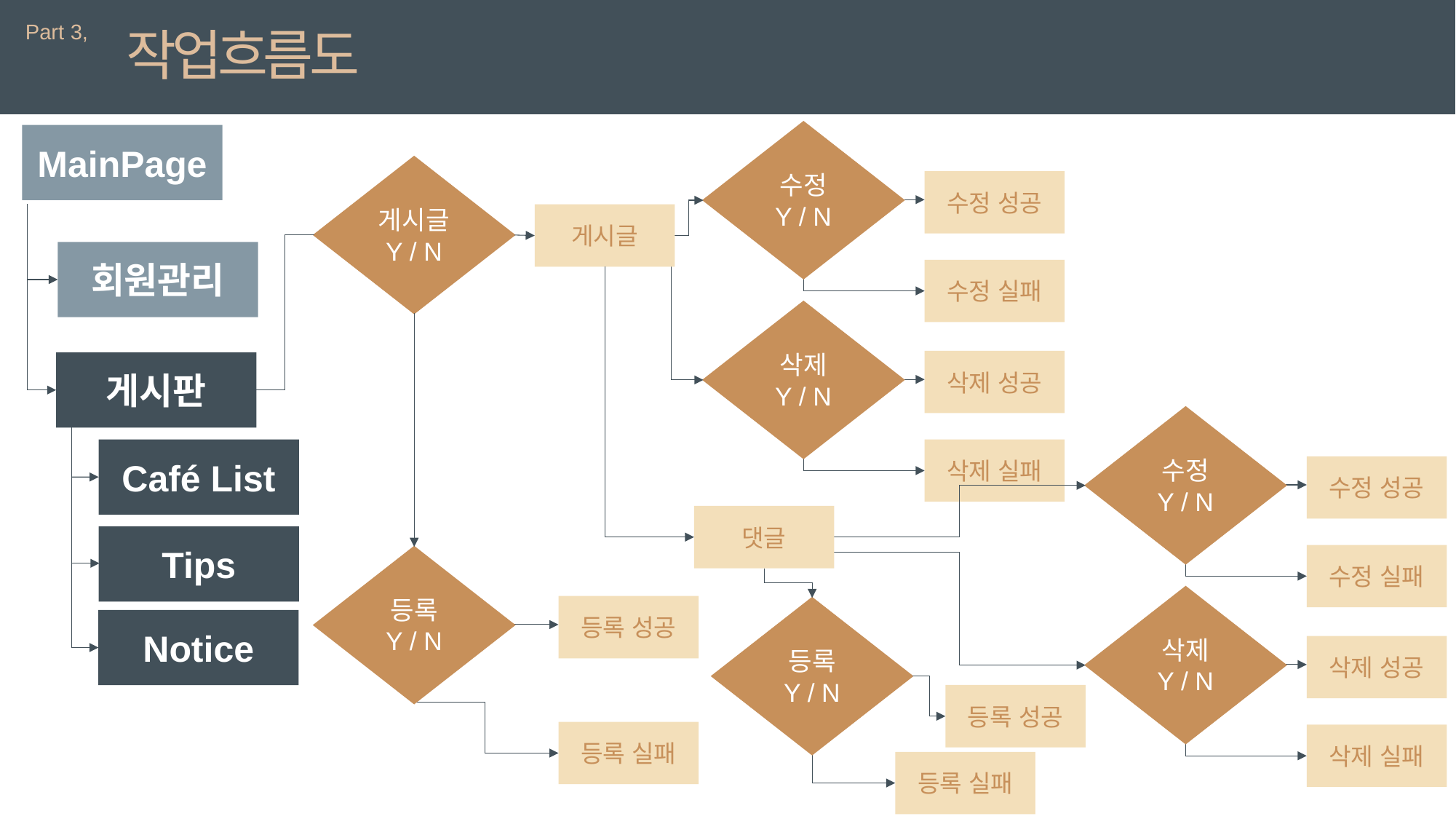

Part 3,
작업흐름도
수정
Y / N
MainPage
게시글
Y / N
수정 성공
게시글
회원관리
수정 실패
삭제
Y / N
삭제 성공
게시판
수정
Y / N
Café List
삭제 실패
수정 성공
댓글
Tips
수정 실패
등록
Y / N
삭제
Y / N
등록 성공
등록
Y / N
Notice
삭제 성공
등록 성공
등록 실패
삭제 실패
등록 실패